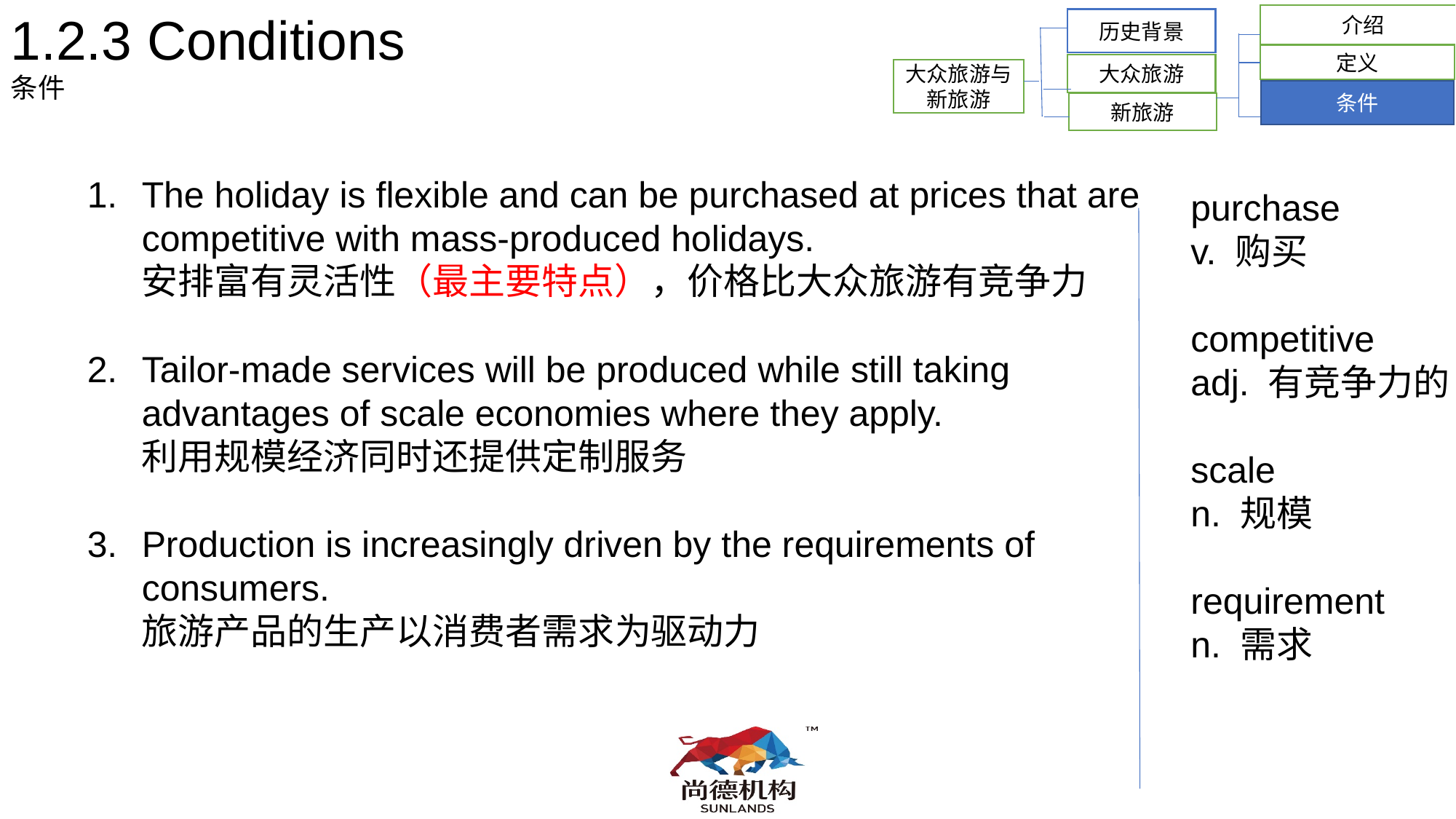

1.2.3 Conditions
条件
 介绍
历史背景
定义
大众旅游
大众旅游与新旅游
条件
新旅游
The holiday is flexible and can be purchased at prices that are competitive with mass-produced holidays.
安排富有灵活性（最主要特点），价格比大众旅游有竞争力

Tailor-made services will be produced while still taking advantages of scale economies where they apply.
利用规模经济同时还提供定制服务

Production is increasingly driven by the requirements of consumers.
旅游产品的生产以消费者需求为驱动力
 purchase
 v. 购买

 competitive
 adj. 有竞争力的

 scale
 n. 规模

 requirement
 n. 需求